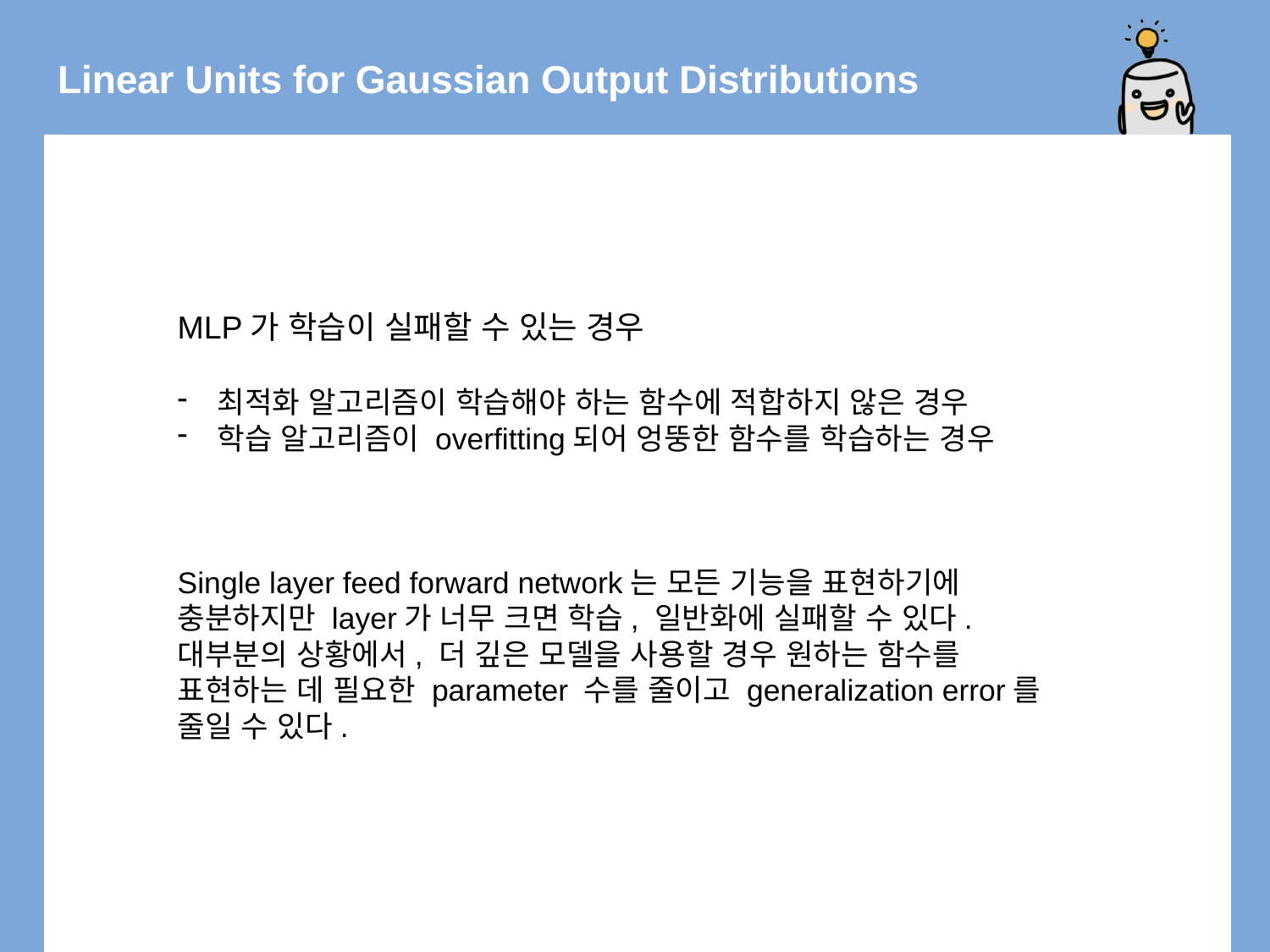

Linear Units for Gaussian Output Distributions
MLP가 학습이 실패할 수 있는 경우

최적화 알고리즘이 학습해야 하는 함수에 적합하지 않은 경우
학습 알고리즘이 overfitting되어 엉뚱한 함수를 학습하는 경우

Single layer feed forward network는 모든 기능을 표현하기에 충분하지만 layer가 너무 크면 학습, 일반화에 실패할 수 있다.
대부분의 상황에서, 더 깊은 모델을 사용할 경우 원하는 함수를 표현하는 데 필요한 parameter 수를 줄이고 generalization error를 줄일 수 있다.